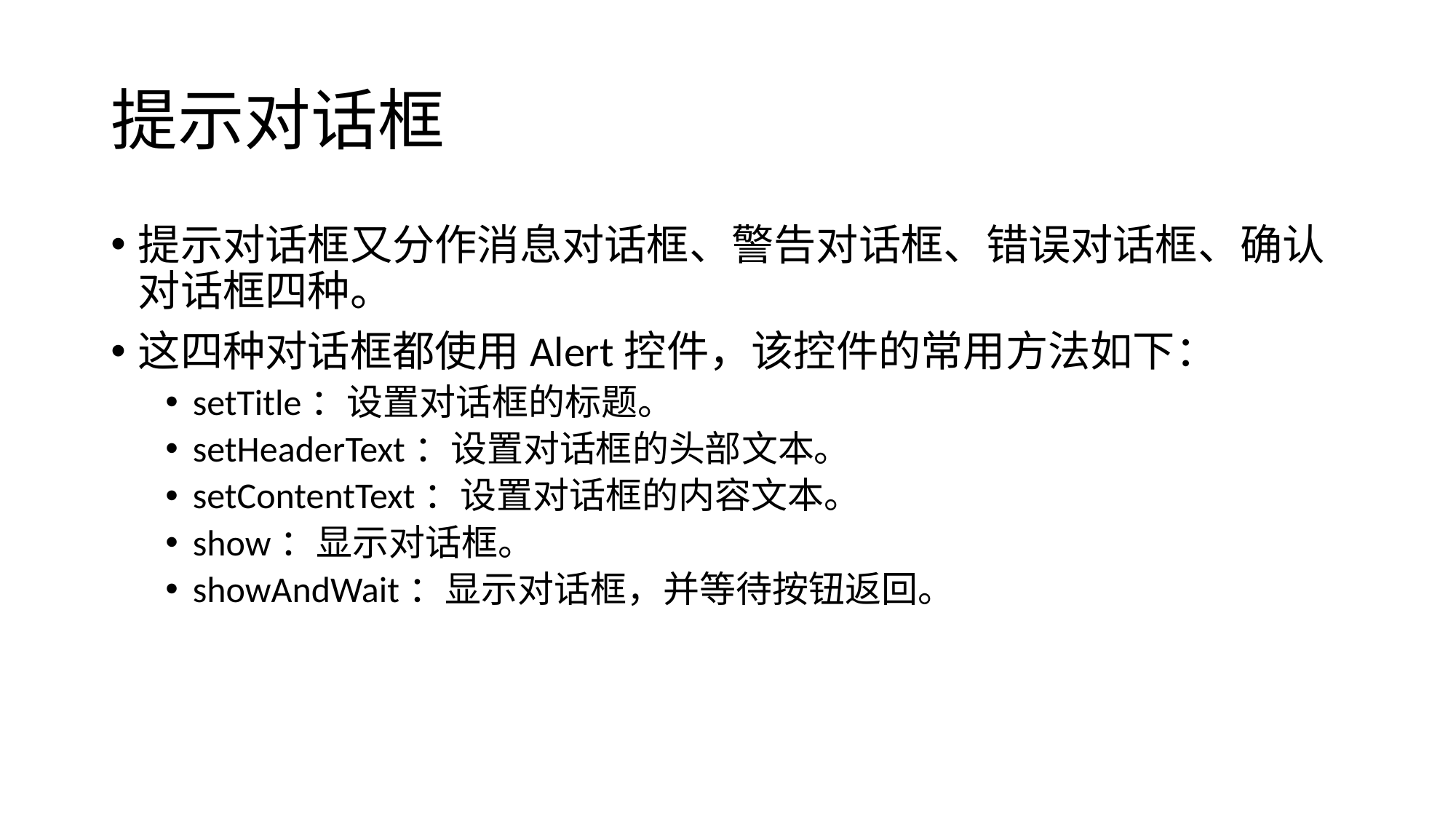

# 提示对话框
提示对话框又分作消息对话框、警告对话框、错误对话框、确认对话框四种。
这四种对话框都使用Alert控件，该控件的常用方法如下：
setTitle：设置对话框的标题。
setHeaderText：设置对话框的头部文本。
setContentText：设置对话框的内容文本。
show：显示对话框。
showAndWait：显示对话框，并等待按钮返回。